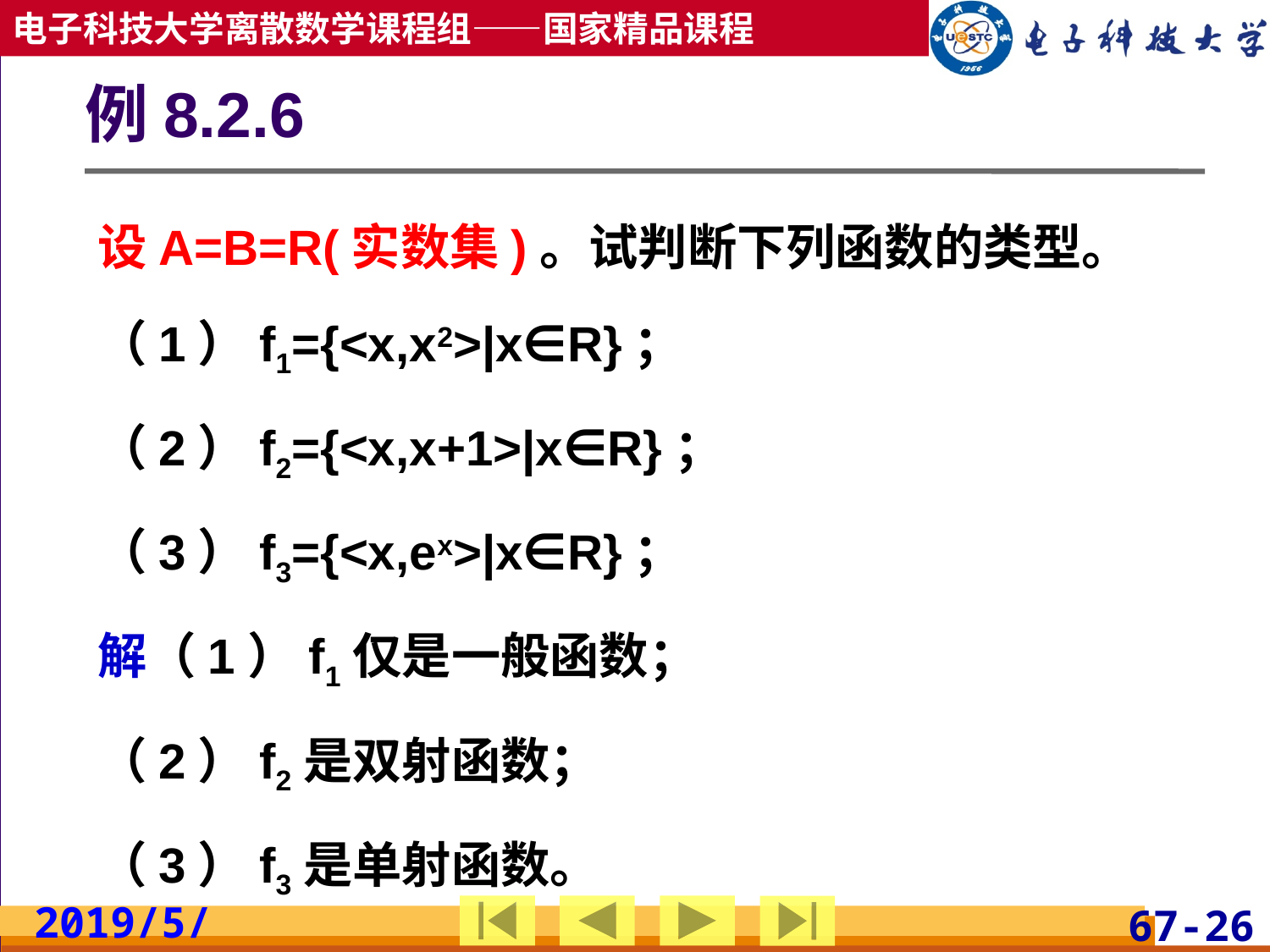

# 例8.2.6
设A=B=R(实数集)。试判断下列函数的类型。
（1）f1={<x,x2>|x∈R}；
（2）f2={<x,x+1>|x∈R}；
（3）f3={<x,ex>|x∈R}；
解（1）f1仅是一般函数；
（2）f2是双射函数；
（3）f3是单射函数。
2019/5/8